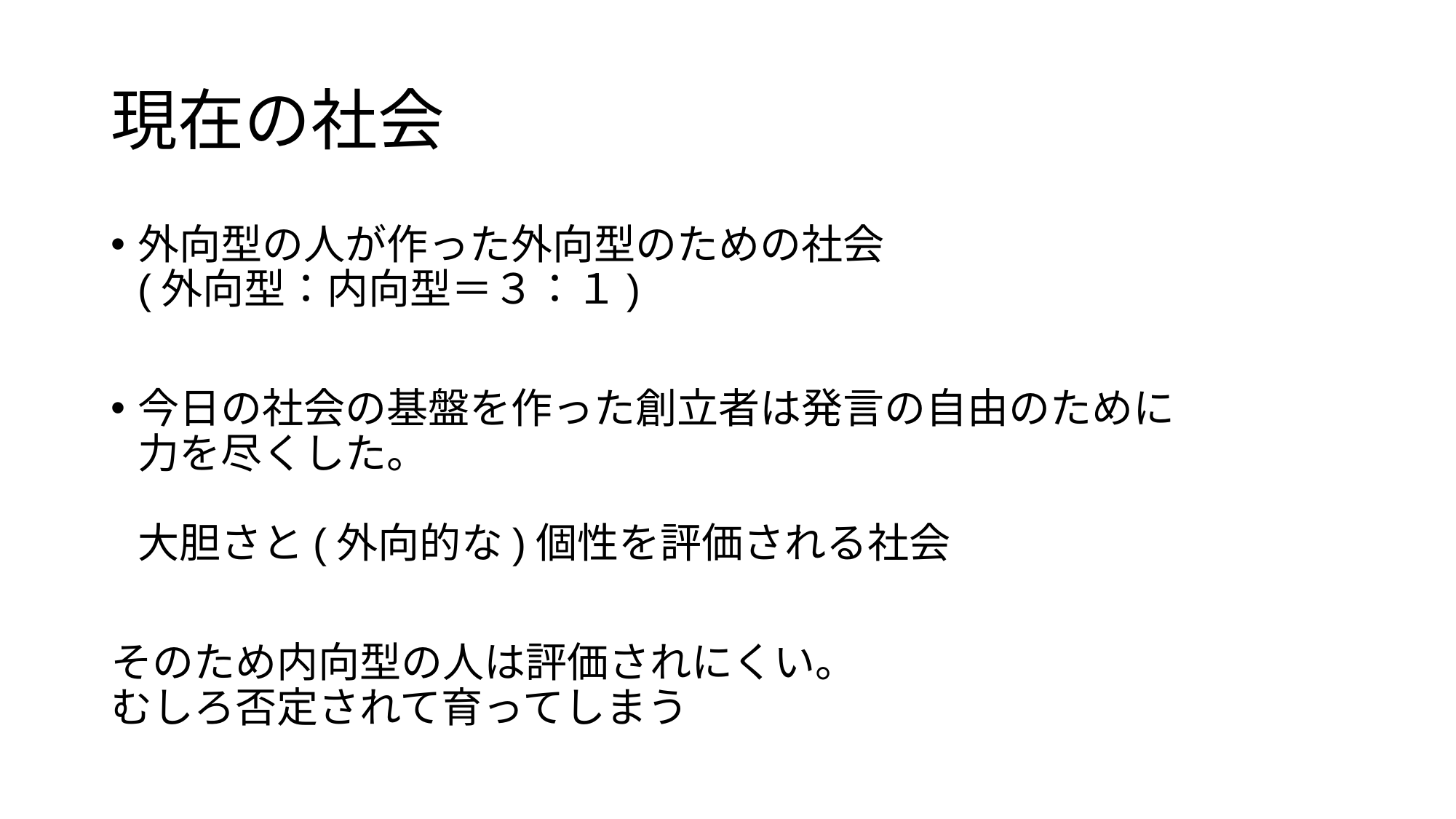

# 現在の社会
外向型の人が作った外向型のための社会
(外向型：内向型＝３：１)

今日の社会の基盤を作った創立者は発言の自由のために
力を尽くした。
大胆さと(外向的な)個性を評価される社会

そのため内向型の人は評価されにくい。
むしろ否定されて育ってしまう